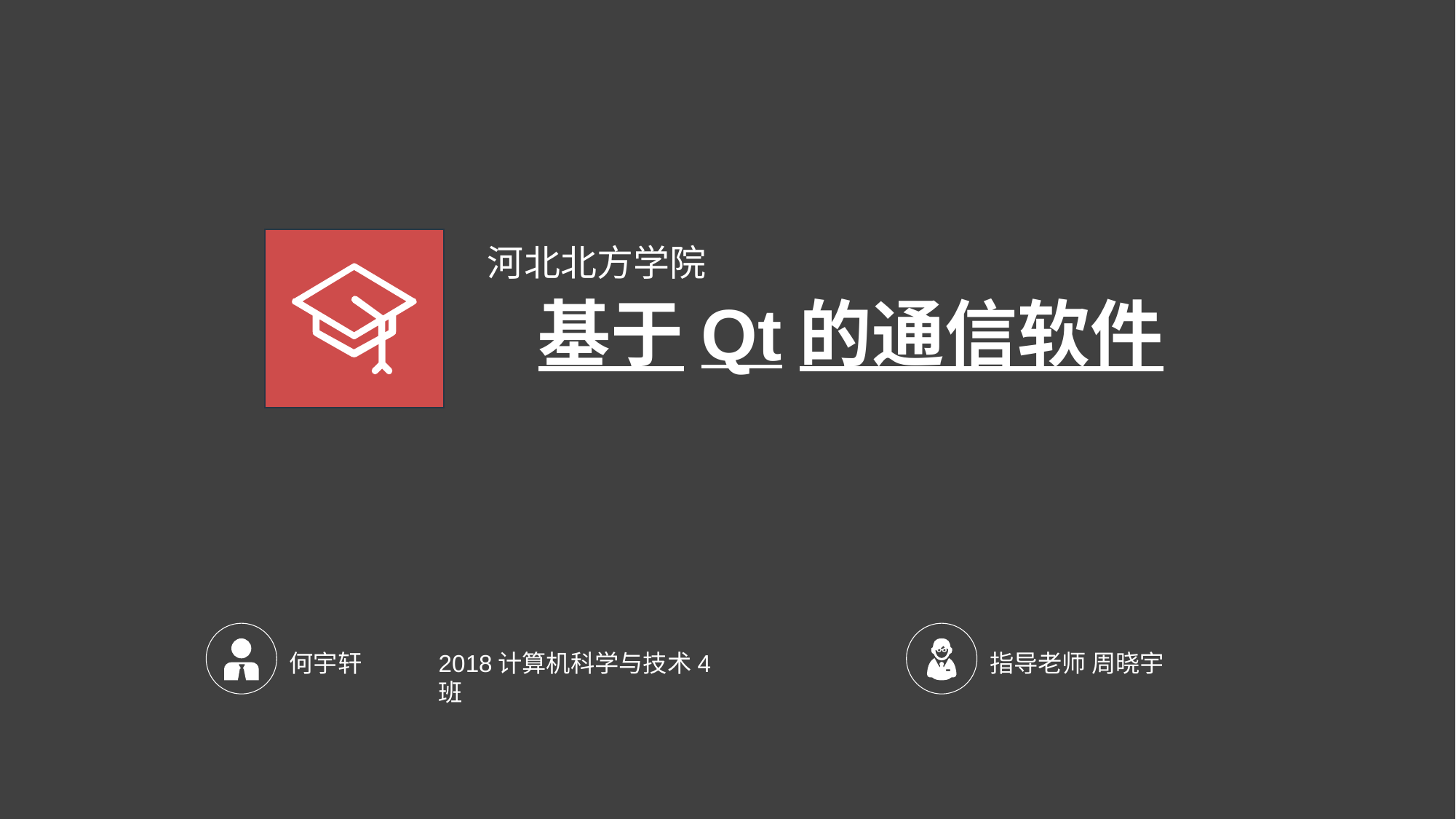

河北北方学院
基于Qt的通信软件

何宇轩

指导老师 周晓宇
2018计算机科学与技术4班